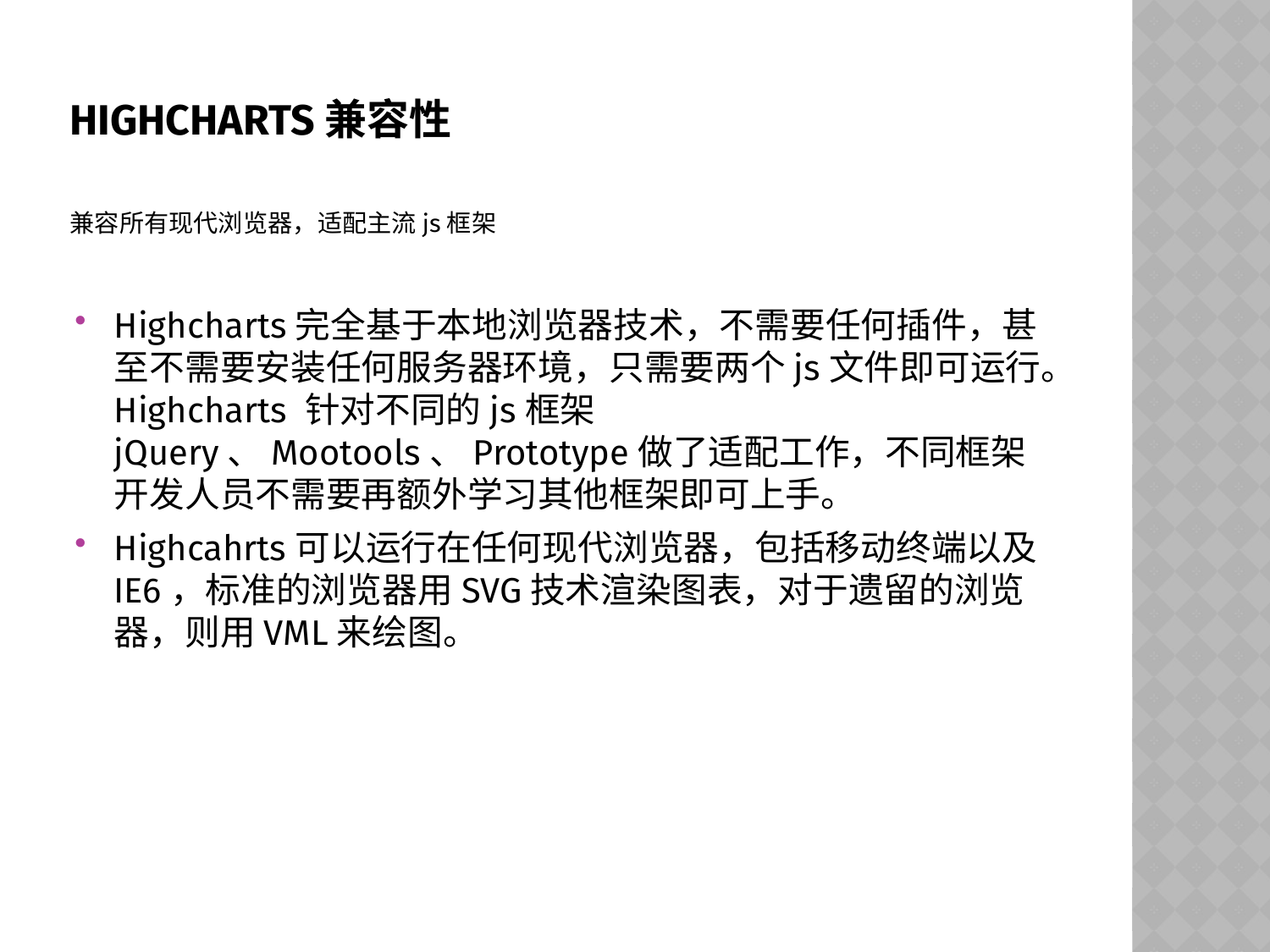

# Highcharts兼容性
兼容所有现代浏览器，适配主流js框架
Highcharts完全基于本地浏览器技术，不需要任何插件，甚至不需要安装任何服务器环境，只需要两个js文件即可运行。Highcharts 针对不同的js框架jQuery、Mootools、Prototype做了适配工作，不同框架开发人员不需要再额外学习其他框架即可上手。
Highcahrts可以运行在任何现代浏览器，包括移动终端以及IE6，标准的浏览器用SVG技术渲染图表，对于遗留的浏览器，则用VML来绘图。